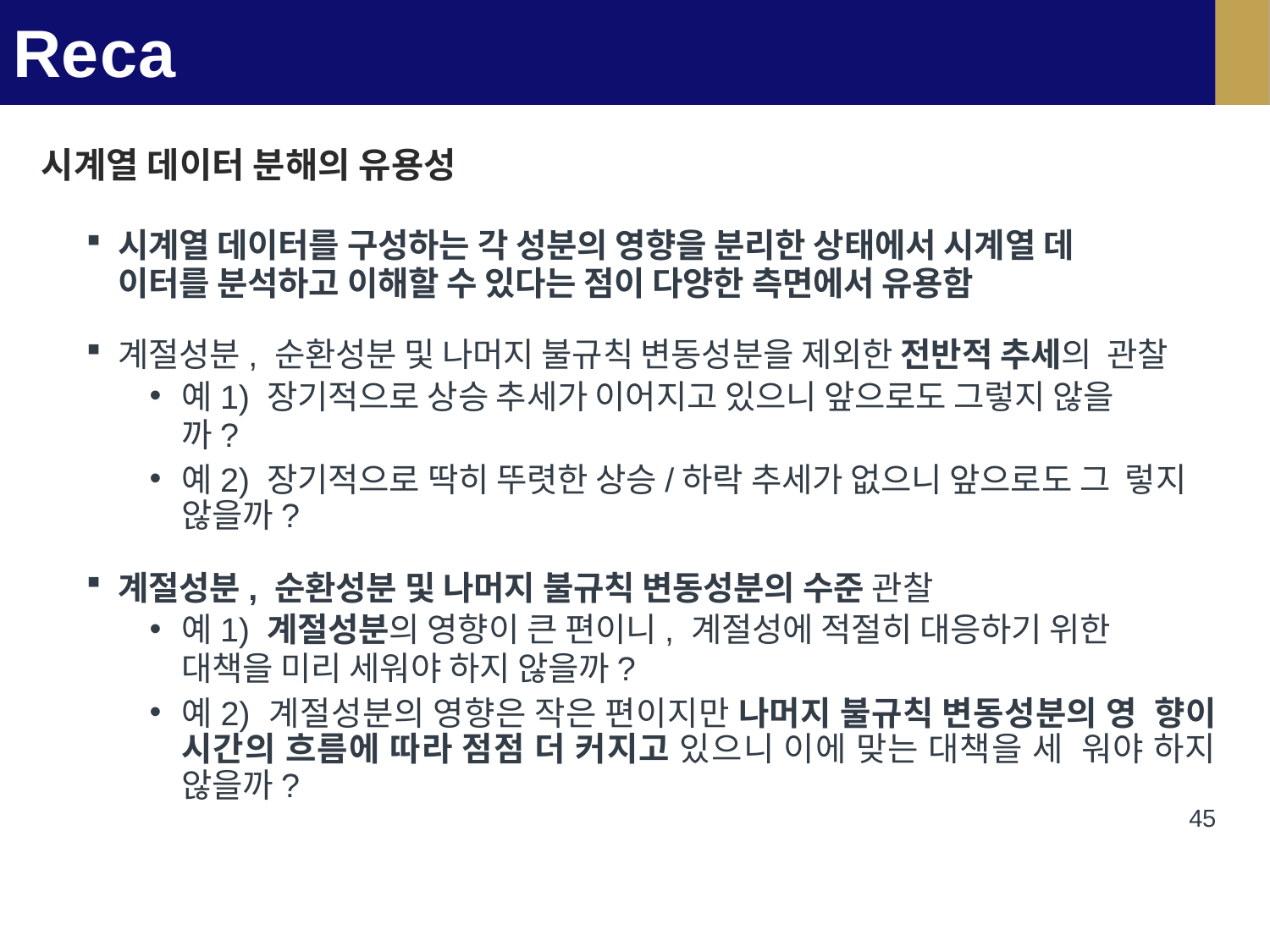

# Recap
시계열 데이터 분해의 유용성

시계열 데이터를 구성하는 각 성분의 영향을 분리한 상태에서 시계열 데
이터를 분석하고 이해할 수 있다는 점이 다양한 측면에서 유용함

계절성분, 순환성분 및 나머지 불규칙 변동성분을 제외한 전반적 추세의  관찰
예1) 장기적으로 상승 추세가 이어지고 있으니 앞으로도 그렇지 않을
까?
예2) 장기적으로 딱히 뚜렷한 상승/하락 추세가 없으니 앞으로도 그  렇지 않을까?

계절성분, 순환성분 및 나머지 불규칙 변동성분의 수준 관찰
예1) 계절성분의 영향이 큰 편이니, 계절성에 적절히 대응하기 위한
대책을 미리 세워야 하지 않을까?
예2) 계절성분의 영향은 작은 편이지만 나머지 불규칙 변동성분의 영  향이 시간의 흐름에 따라 점점 더 커지고 있으니 이에 맞는 대책을 세  워야 하지 않을까?
45